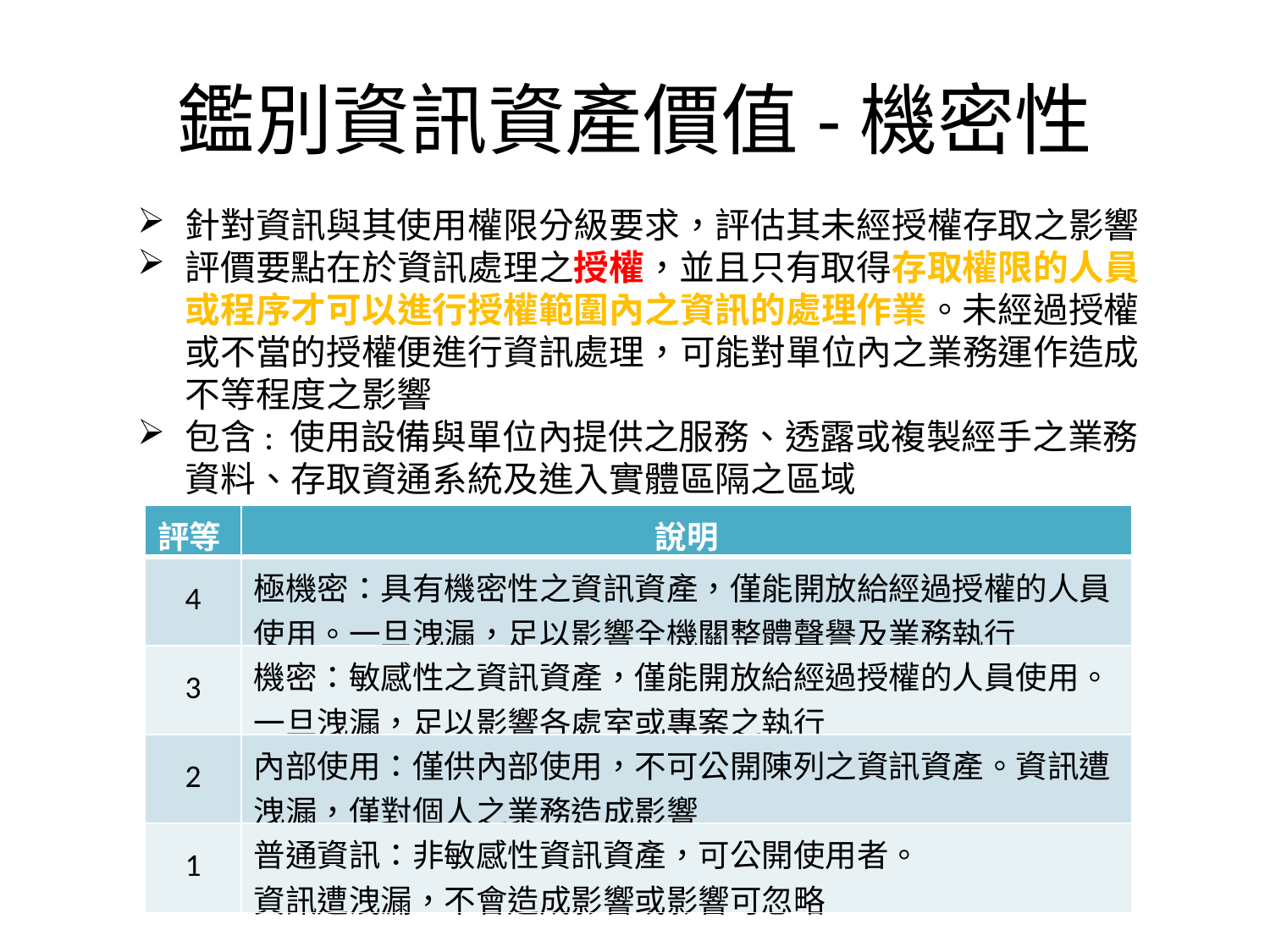

# 鑑別資訊資產價值-機密性
針對資訊與其使用權限分級要求，評估其未經授權存取之影響
評價要點在於資訊處理之授權，並且只有取得存取權限的人員或程序才可以進行授權範圍內之資訊的處理作業。未經過授權或不當的授權便進行資訊處理，可能對單位內之業務運作造成不等程度之影響
包含: 使用設備與單位內提供之服務、透露或複製經手之業務資料、存取資通系統及進入實體區隔之區域
| 評等 | 說明 |
| --- | --- |
| 4 | 極機密：具有機密性之資訊資產，僅能開放給經過授權的人員使用。一旦洩漏，足以影響全機關整體聲譽及業務執行 |
| 3 | 機密：敏感性之資訊資產，僅能開放給經過授權的人員使用。一旦洩漏，足以影響各處室或專案之執行 |
| 2 | 內部使用：僅供內部使用，不可公開陳列之資訊資產。資訊遭洩漏，僅對個人之業務造成影響 |
| 1 | 普通資訊：非敏感性資訊資產，可公開使用者。 資訊遭洩漏，不會造成影響或影響可忽略 |